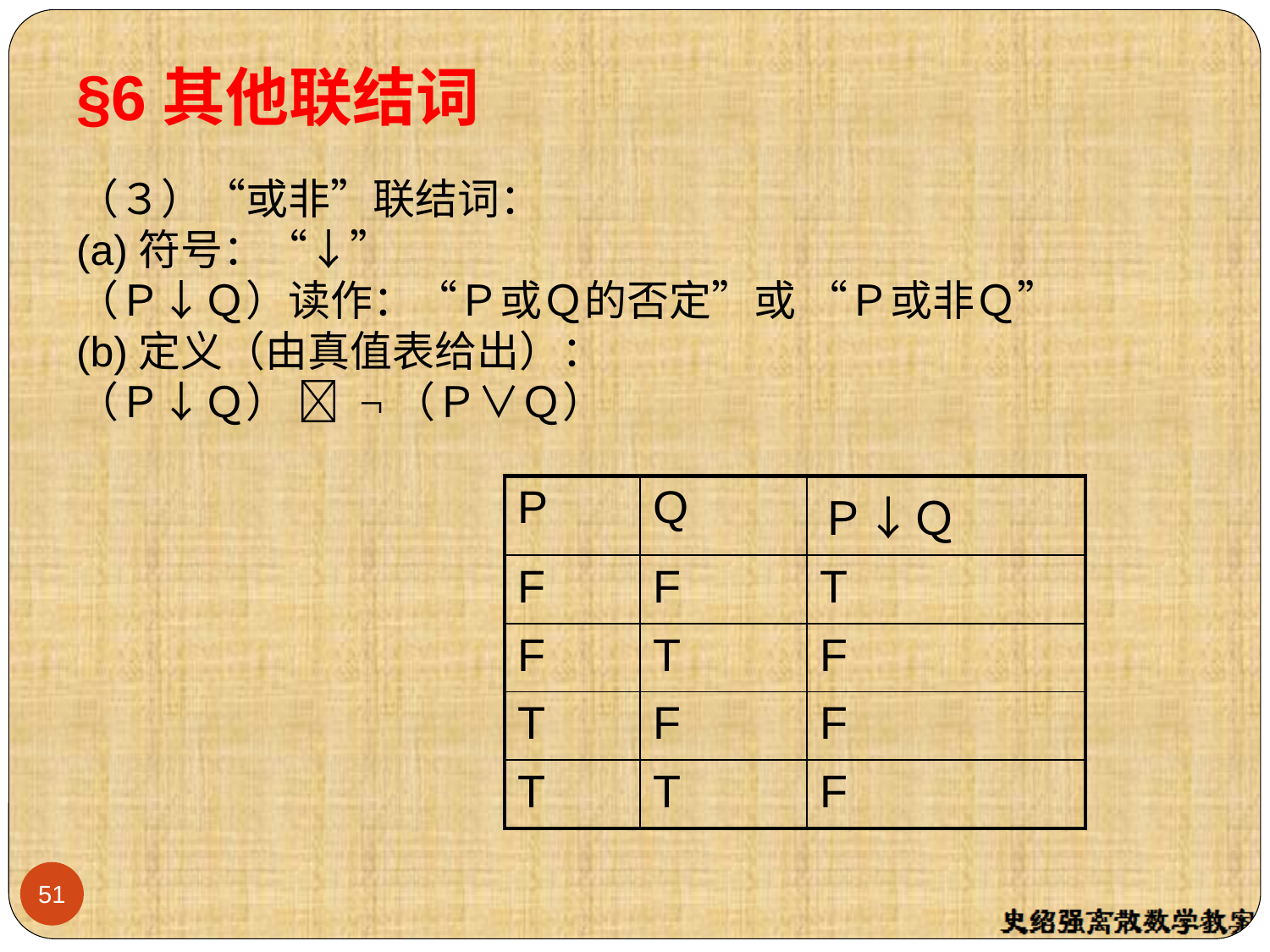

§6其他联结词
（３）“或非”联结词：
(a)符号：“↓”
（Ｐ↓Ｑ）读作：“Ｐ或Ｑ的否定”或 “Ｐ或非Ｑ”
(b)定义（由真值表给出）：
（Ｐ↓Ｑ） ⇔ ¬（Ｐ∨Ｑ）

| P | Q | Ｐ↓Ｑ |
| --- | --- | --- |
| F | F | T |
| F | T | F |
| T | F | F |
| T | T | F |

51